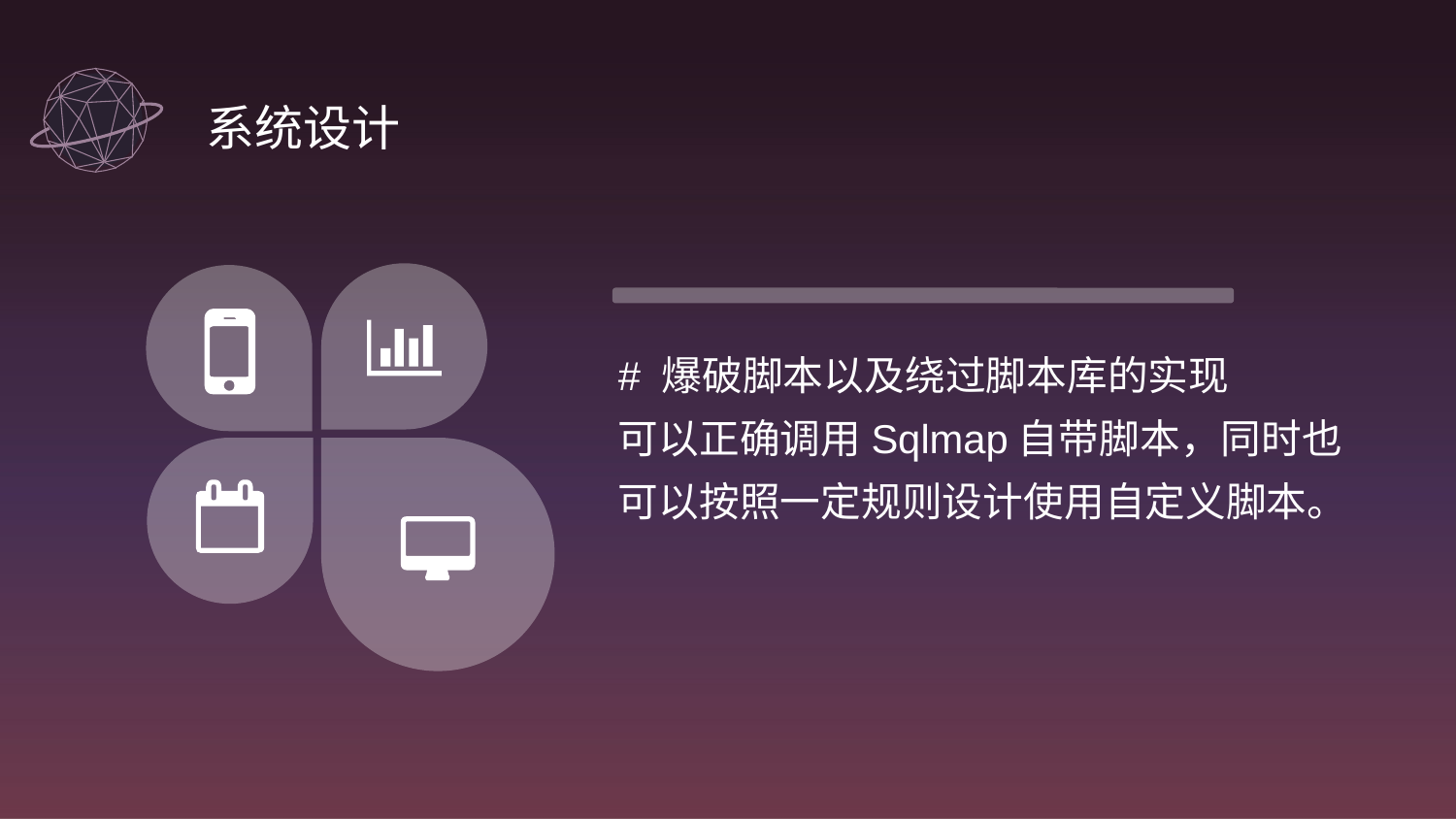

系统设计

# 爆破脚本以及绕过脚本库的实现
可以正确调用Sqlmap自带脚本，同时也可以按照一定规则设计使用自定义脚本。